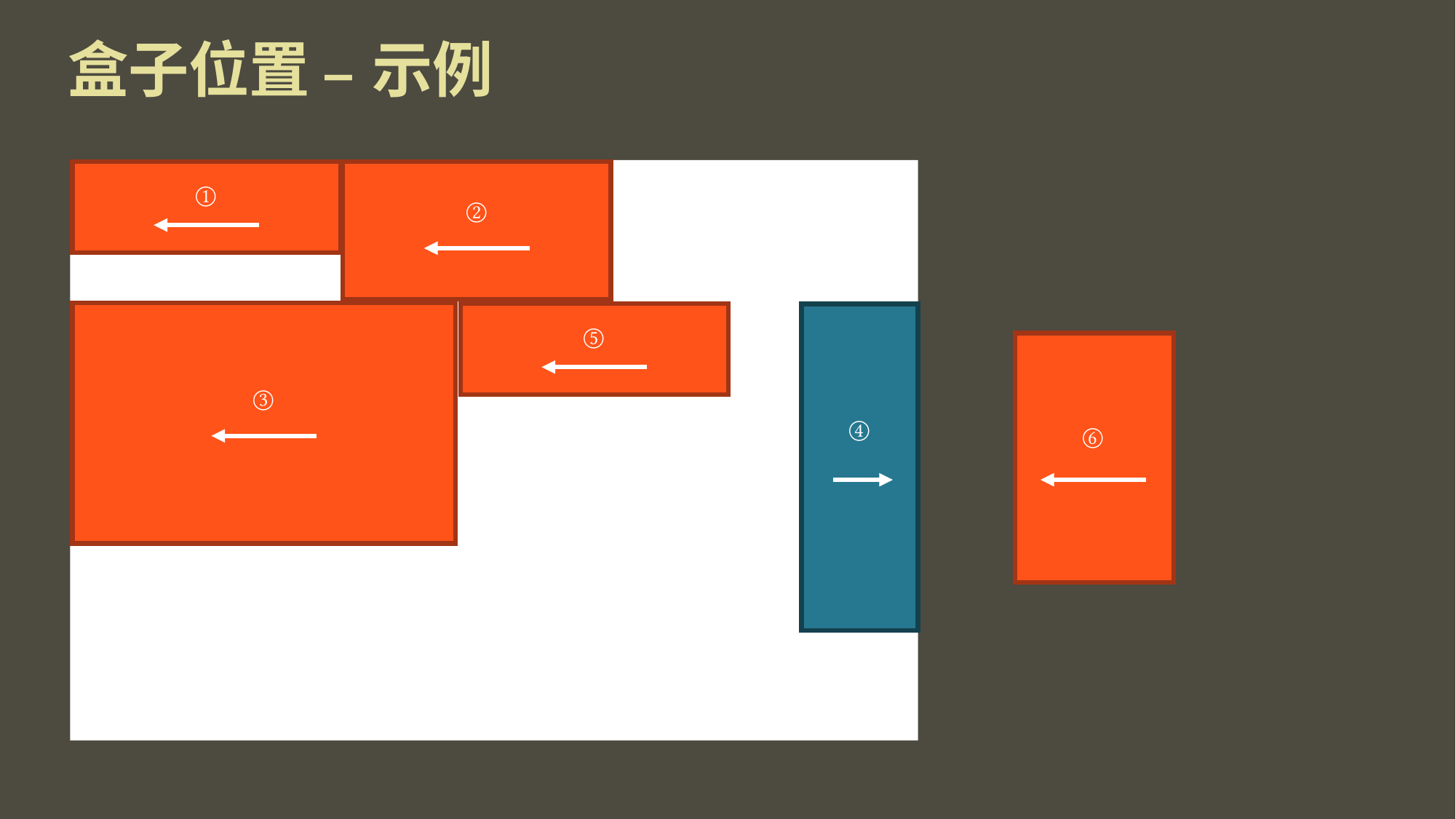

# 盒子位置-示例

①

②

③

⑤

④

⑥